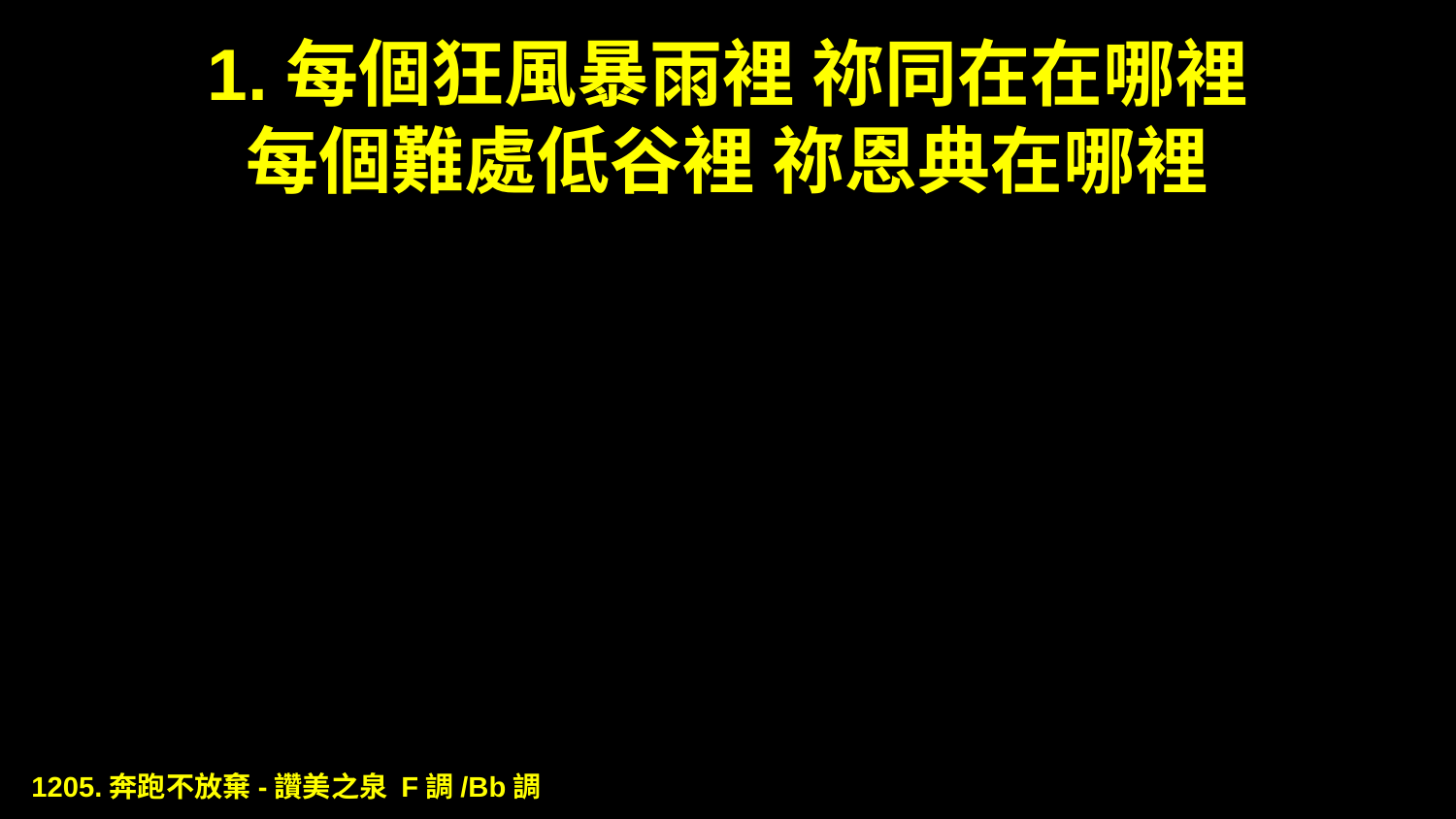

# 1.每個狂風暴雨裡 祢同在在哪裡 每個難處低谷裡 祢恩典在哪裡
1205.奔跑不放棄-讚美之泉 F調/Bb調